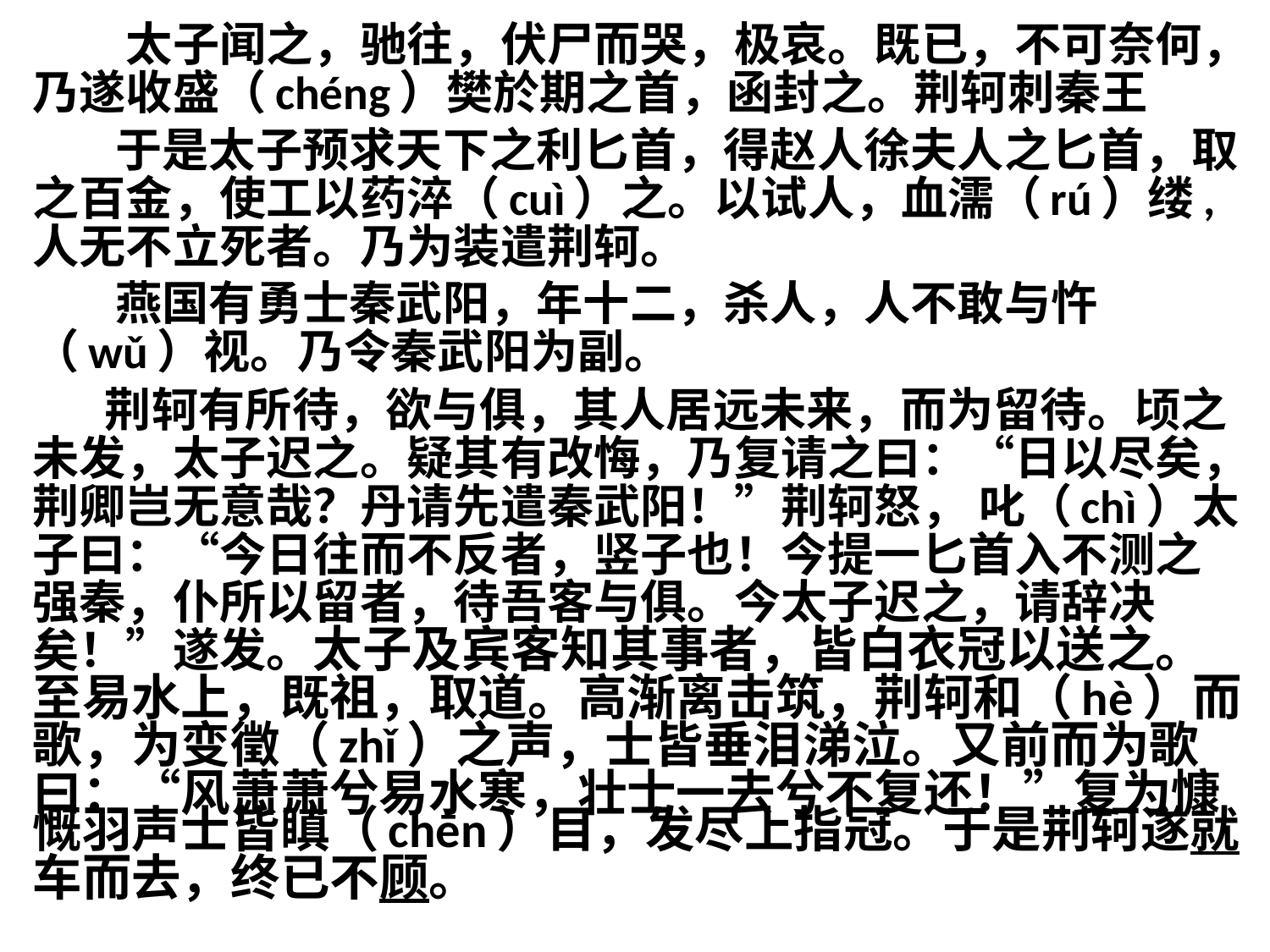

太子闻之，驰往，伏尸而哭，极哀。既已，不可奈何，乃遂收盛（chéng）樊於期之首，函封之。荆轲刺秦王
       于是太子预求天下之利匕首，得赵人徐夫人之匕首，取之百金，使工以药淬（cuì）之。以试人，血濡（rú）缕,人无不立死者。乃为装遣荆轲。
       燕国有勇士秦武阳，年十二，杀人，人不敢与忤（wǔ）视。乃令秦武阳为副。
      荆轲有所待，欲与俱，其人居远未来，而为留待。顷之未发，太子迟之。疑其有改悔，乃复请之曰：“日以尽矣，荆卿岂无意哉？丹请先遣秦武阳！”荆轲怒， 叱（chì）太子曰：“今日往而不反者，竖子也！今提一匕首入不测之强秦，仆所以留者，待吾客与俱。今太子迟之，请辞决矣！”遂发。太子及宾客知其事者，皆白衣冠以送之。至易水上，既祖，取道。高渐离击筑，荆轲和（hè）而歌，为变徵（zhǐ）之声，士皆垂泪涕泣。又前而为歌曰：“风萧萧兮易水寒，壮士一去兮不复还！”复为慷慨羽声士皆瞋（chēn）目，发尽上指冠。于是荆轲遂就车而去，终已不顾。